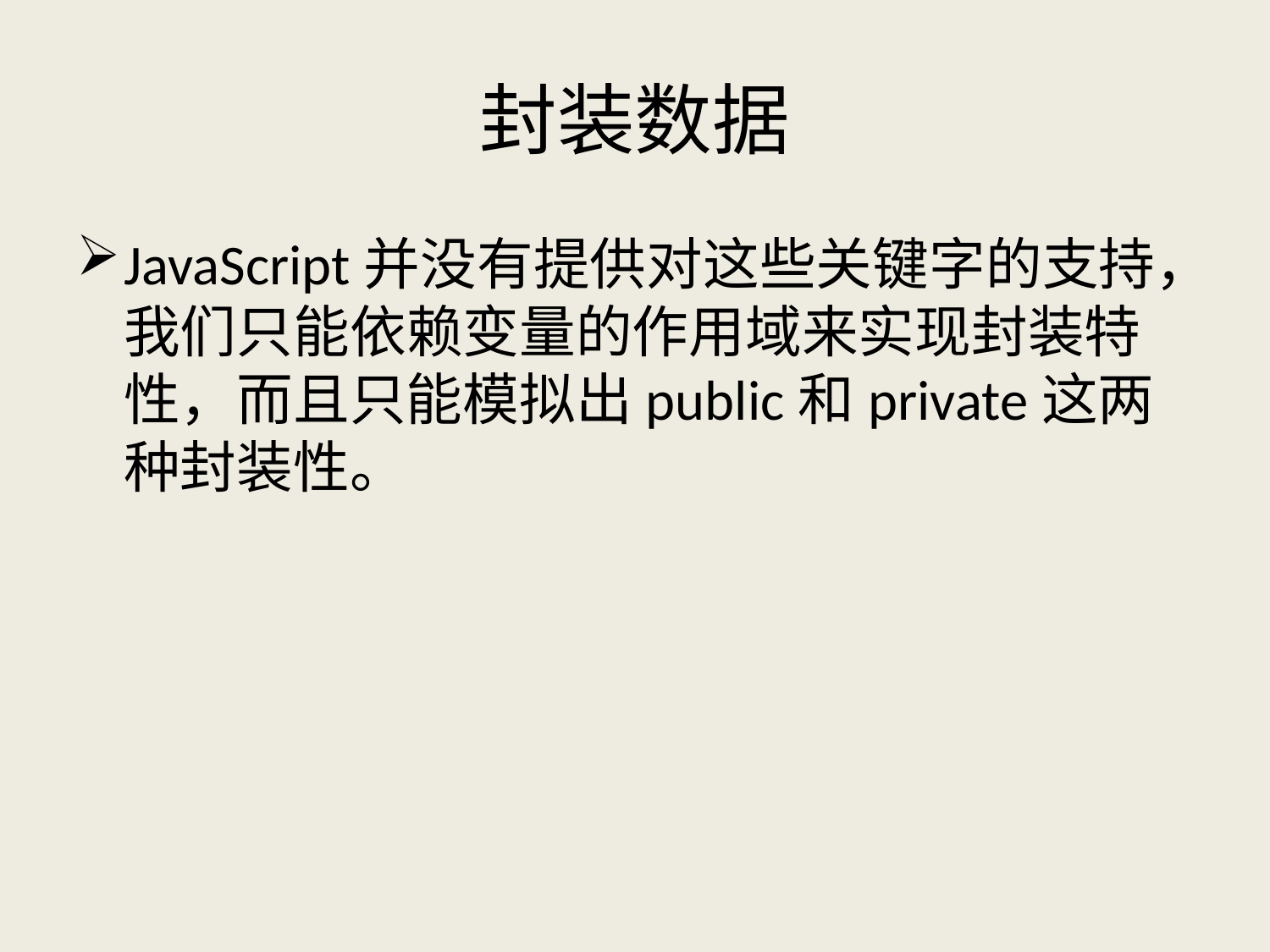

# 封装数据
JavaScript并没有提供对这些关键字的支持，我们只能依赖变量的作用域来实现封装特性，而且只能模拟出public和private这两种封装性。